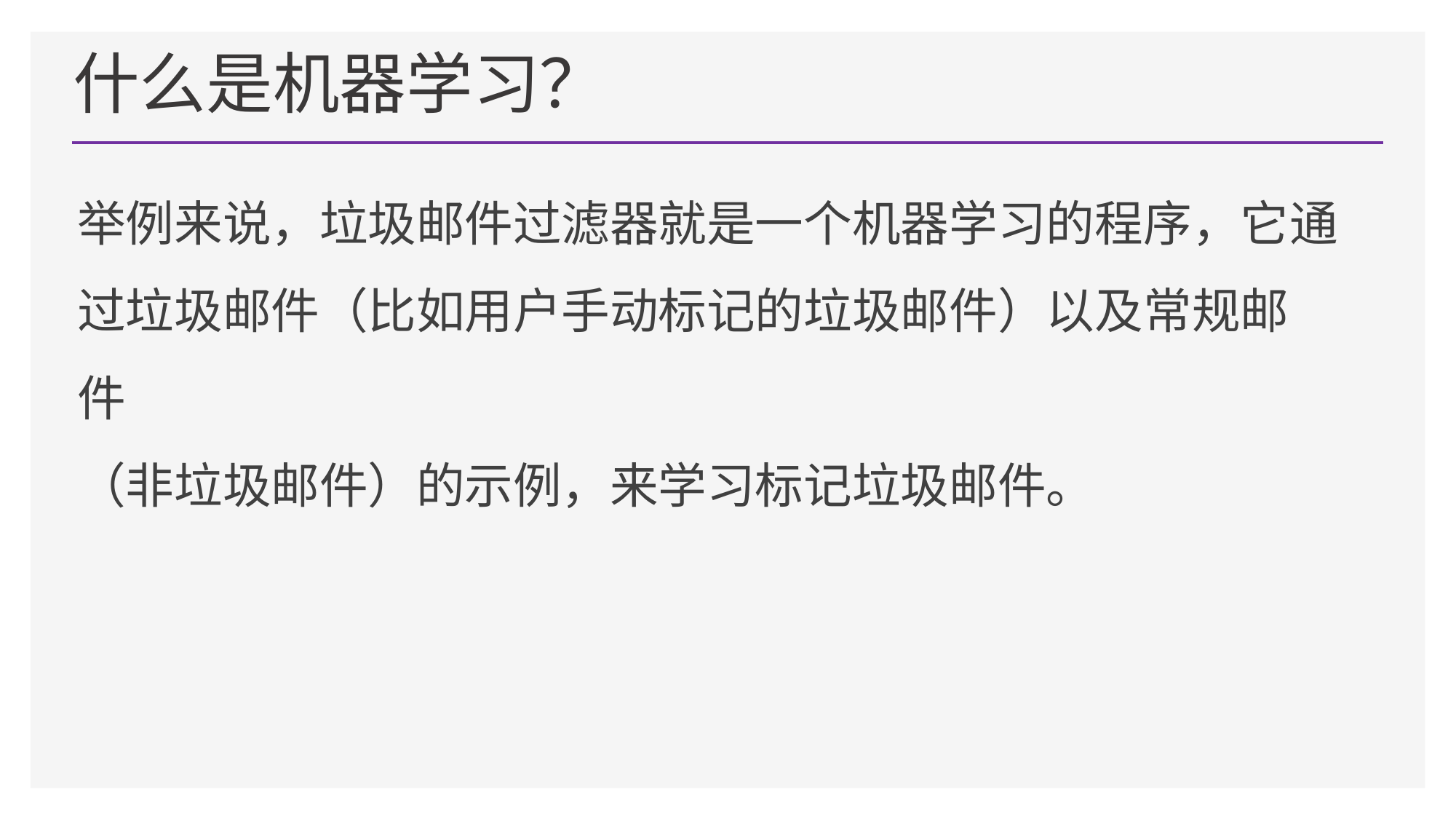

# 什么是机器学习？
举例来说，垃圾邮件过滤器就是一个机器学习的程序，它通 过垃圾邮件（比如用户手动标记的垃圾邮件）以及常规邮件
（非垃圾邮件）的示例，来学习标记垃圾邮件。